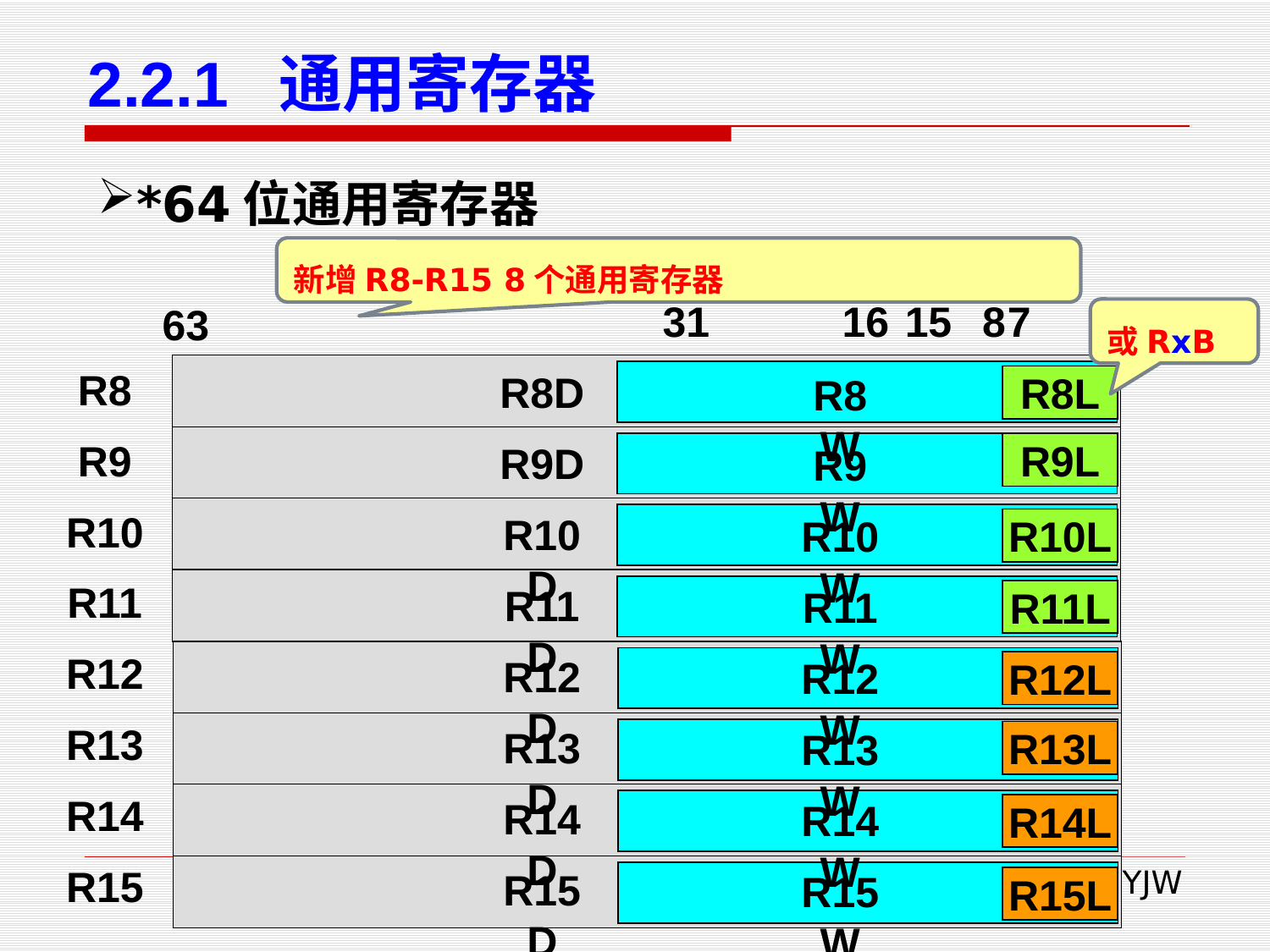

# 2.2.1  通用寄存器
*64位通用寄存器
新增R8-R15 8个通用寄存器
31
16
15
8
7
0
63
或RxB

R8
R9
R10
R11
R12
R13
R14
R15
R8D
R9D
R10D
R11D
R12D
R13D
R14D
R15D
R8W
R9W
R10W
R11W
R12W
R13W
R14W
R15W
R8L
R9L
R10L
R11L
R12L
R13L
R14L
R15L